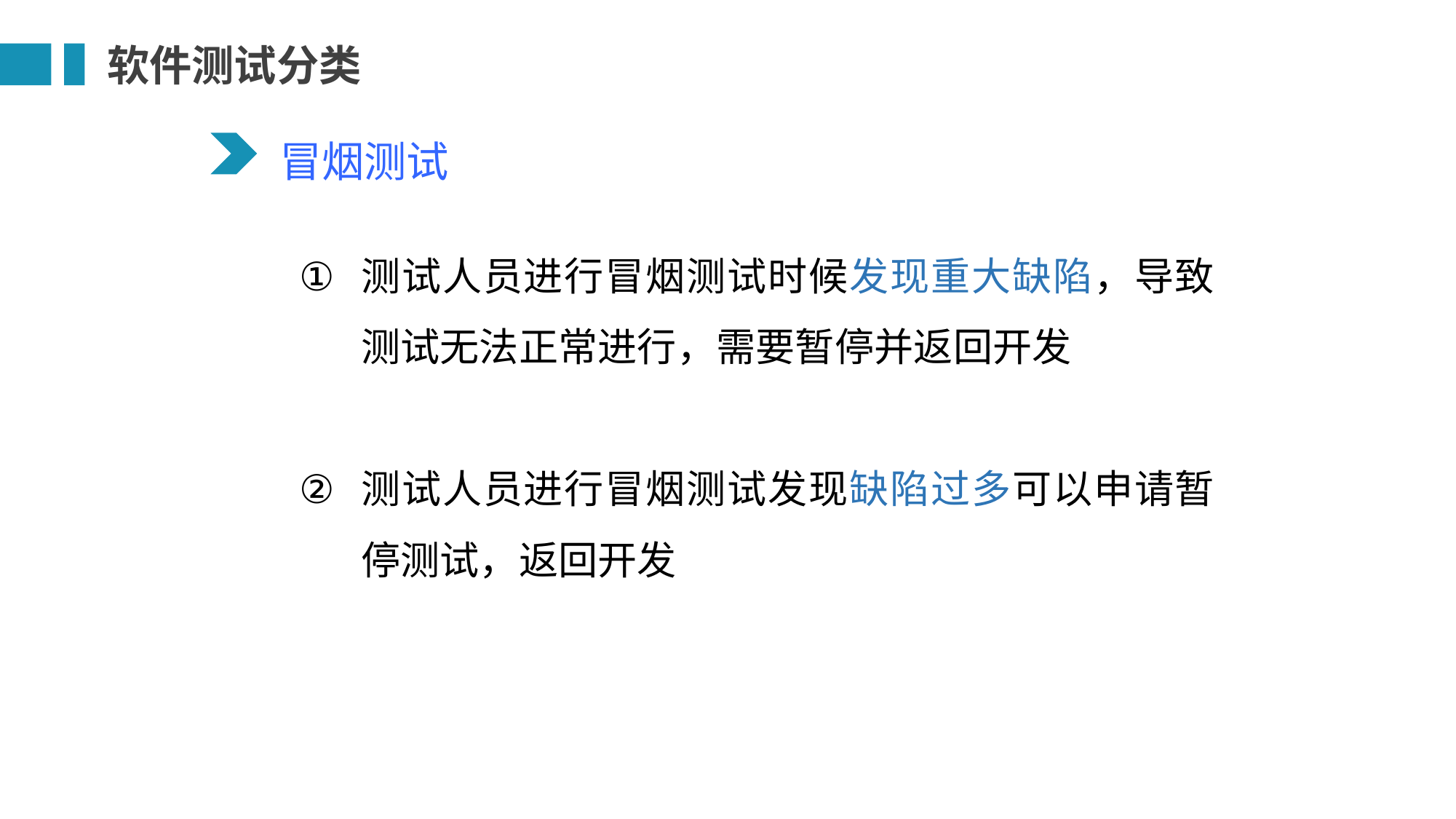

软件测试分类

冒烟测试

测试人员进行冒烟测试时候发现重大缺陷，导致测试无法正常进行，需要暂停并返回开发

测试人员进行冒烟测试发现缺陷过多可以申请暂停测试，返回开发
30